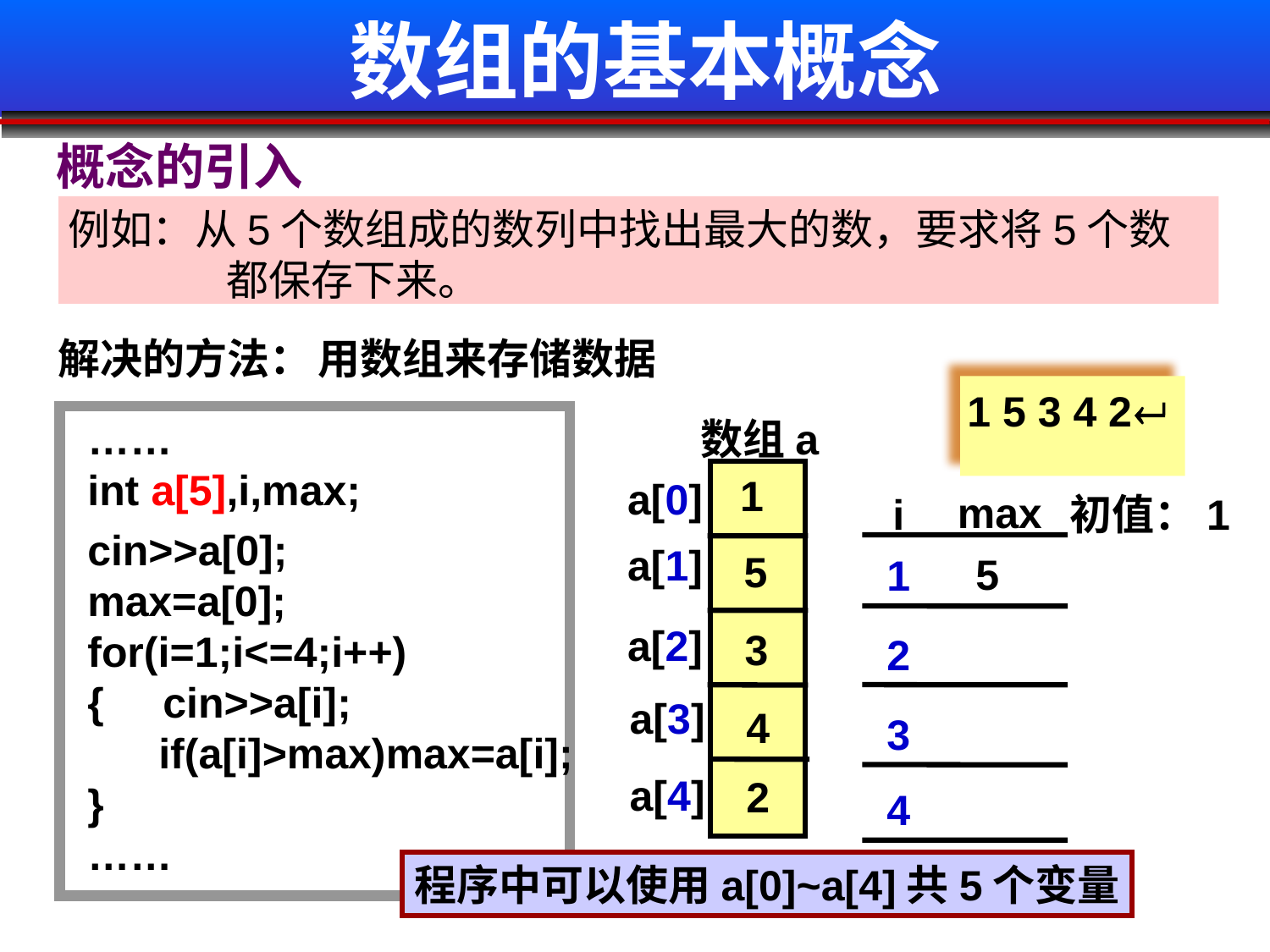

# 数组的基本概念

 概念的引入
例如：从5个数组成的数列中找出最大的数，要求将5个数都保存下来。

解决的方法：
用数组来存储数据

1 5 3 4 2↵
……
int a[5],i,max;
数组a

1

cin>>a[0];
max=a[0];
for(i=1;i<=4;i++)
{     cin>>a[i];
      if(a[i]>max)max=a[i];
}
……
a[0]
max
i
 初值：1
a[1]

5
5
1

a[2]
3
2

a[3]
4
3

a[4]
2

4

程序中可以使用a[0]~a[4]共5个变量